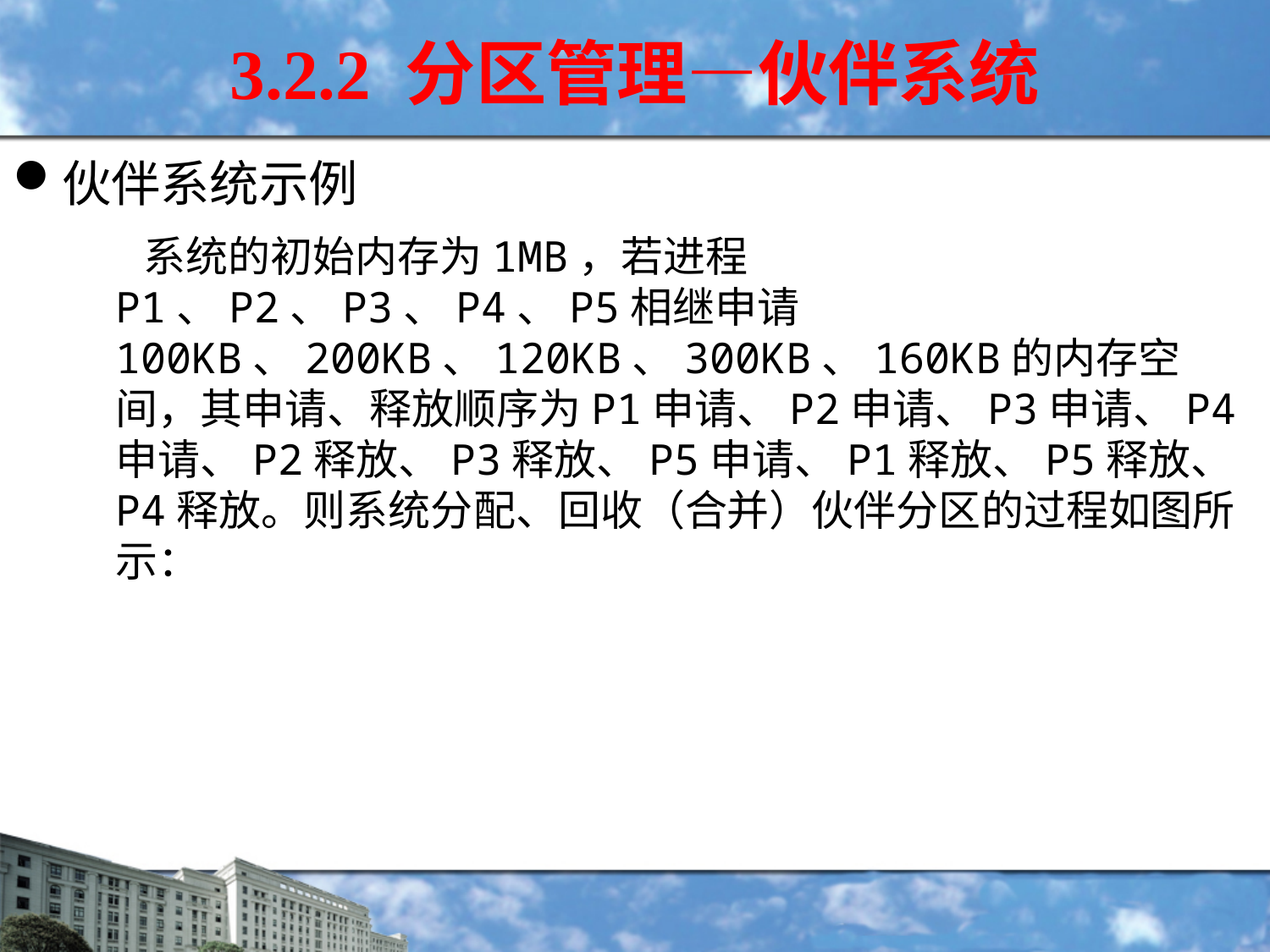

3.2.2 分区管理—伙伴系统
伙伴系统示例
      系统的初始内存为1MB，若进程P1、P2、P3、P4、P5相继申请100KB、200KB、120KB、300KB、160KB的内存空间，其申请、释放顺序为P1申请、P2申请、P3申请、P4申请、P2释放、P3释放、P5申请、P1释放、P5释放、P4释放。则系统分配、回收（合并）伙伴分区的过程如图所示：